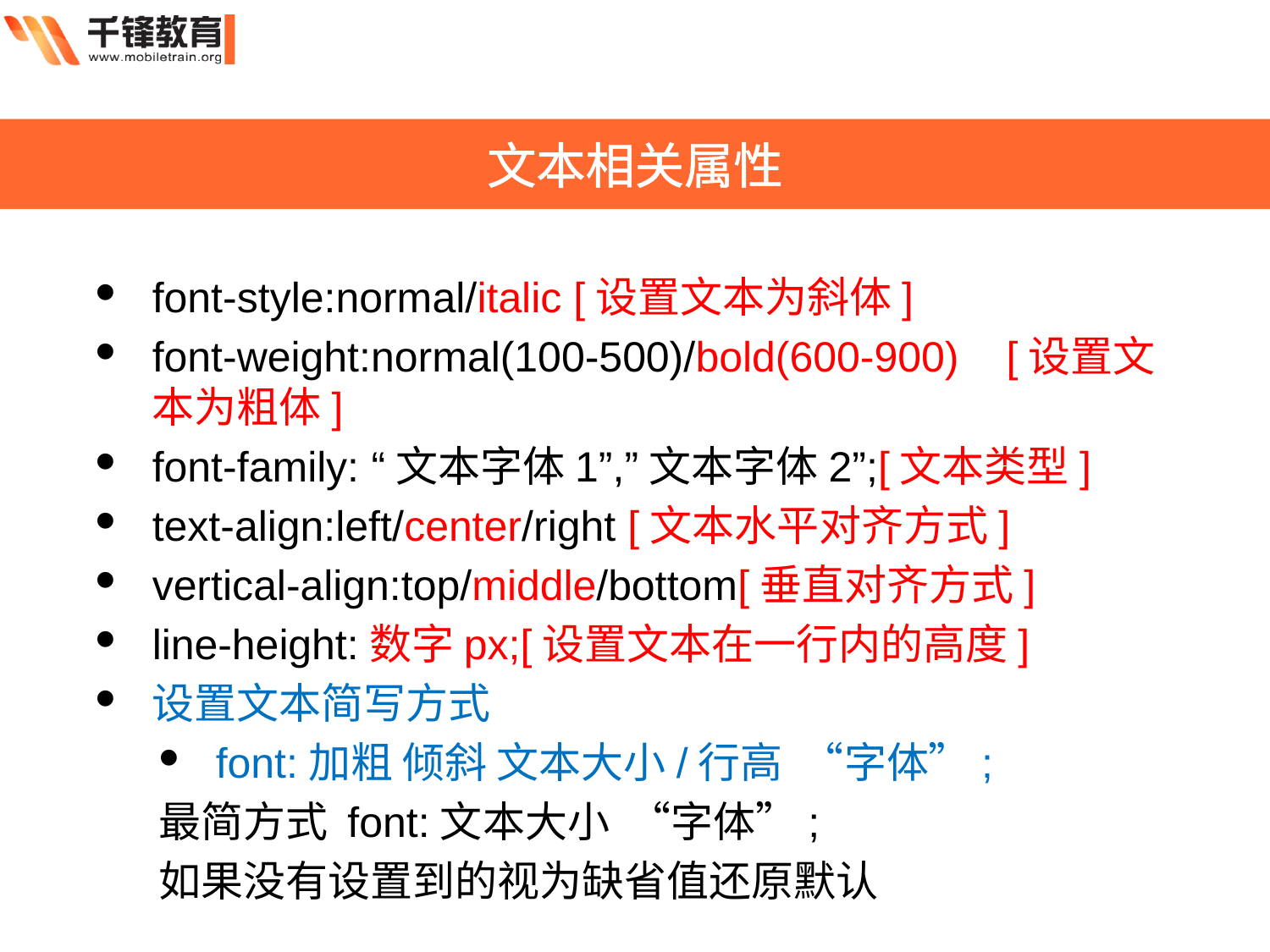

文本相关属性
font-style:normal/italic [设置文本为斜体]
font-weight:normal(100-500)/bold(600-900)    [设置文本为粗体]
font-family: “文本字体1”,”文本字体2”;[文本类型]
text-align:left/center/right [文本水平对齐方式]
vertical-align:top/middle/bottom[垂直对齐方式]
line-height:数字px;[设置文本在一行内的高度]
设置文本简写方式
font:加粗 倾斜 文本大小/行高  “字体”;
最简方式 font:文本大小  “字体”;
如果没有设置到的视为缺省值还原默认